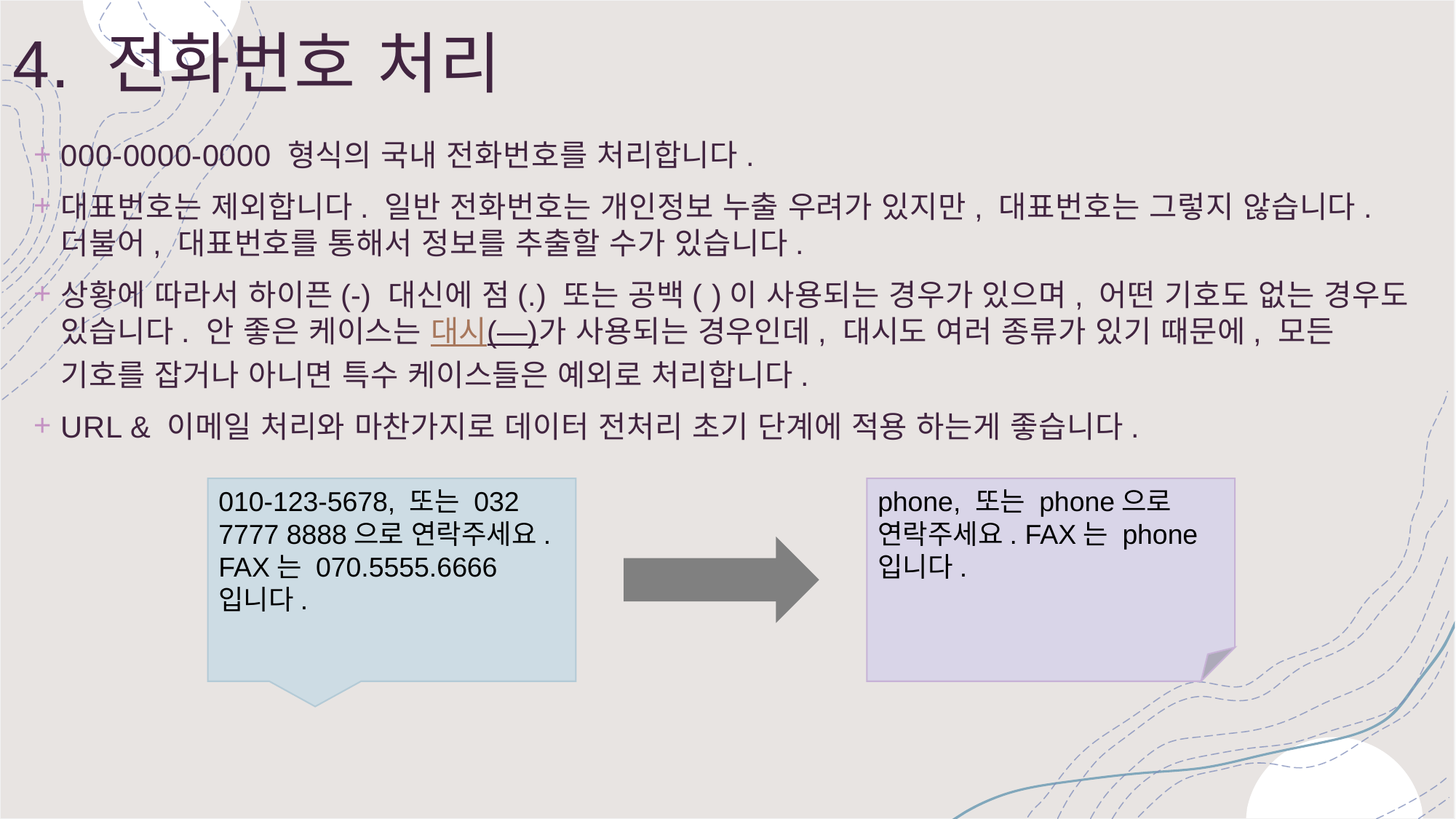

# 4. 전화번호 처리
000-0000-0000 형식의 국내 전화번호를 처리합니다.
대표번호는 제외합니다. 일반 전화번호는 개인정보 누출 우려가 있지만, 대표번호는 그렇지 않습니다. 더불어, 대표번호를 통해서 정보를 추출할 수가 있습니다.
상황에 따라서 하이픈(-) 대신에 점(.) 또는 공백( )이 사용되는 경우가 있으며, 어떤 기호도 없는 경우도 있습니다. 안 좋은 케이스는 대시(—)가 사용되는 경우인데, 대시도 여러 종류가 있기 때문에, 모든 기호를 잡거나 아니면 특수 케이스들은 예외로 처리합니다.
URL & 이메일 처리와 마찬가지로 데이터 전처리 초기 단계에 적용 하는게 좋습니다.

phone, 또는 phone으로 연락주세요. FAX는 phone입니다.
010-123-5678, 또는 032 7777 8888으로 연락주세요. FAX는 070.5555.6666입니다.